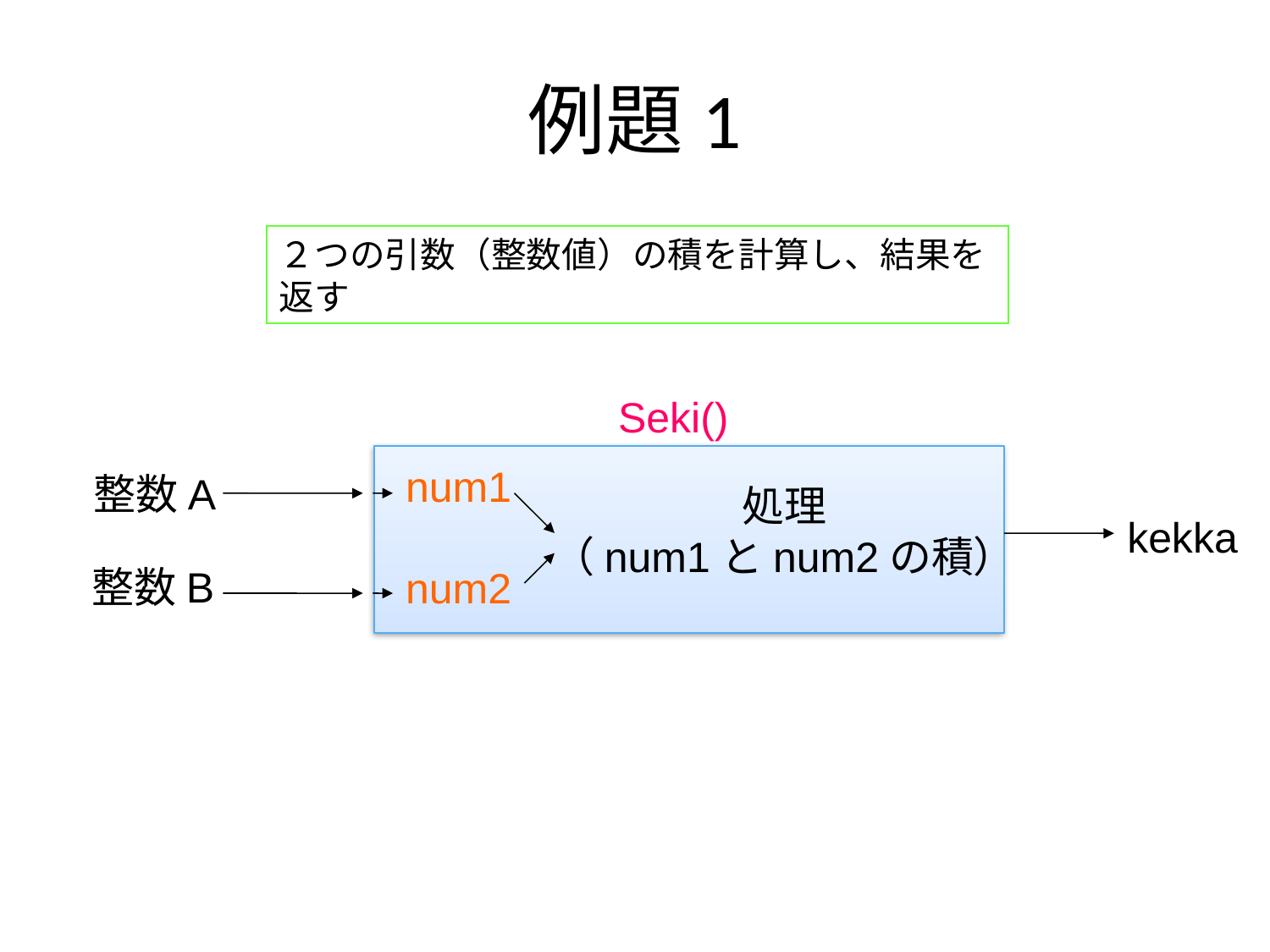

# 例題1
２つの引数（整数値）の積を計算し、結果を返す
Seki()

num1

num2

kekka

整数A
処理
（num1とnum2の積）

整数B